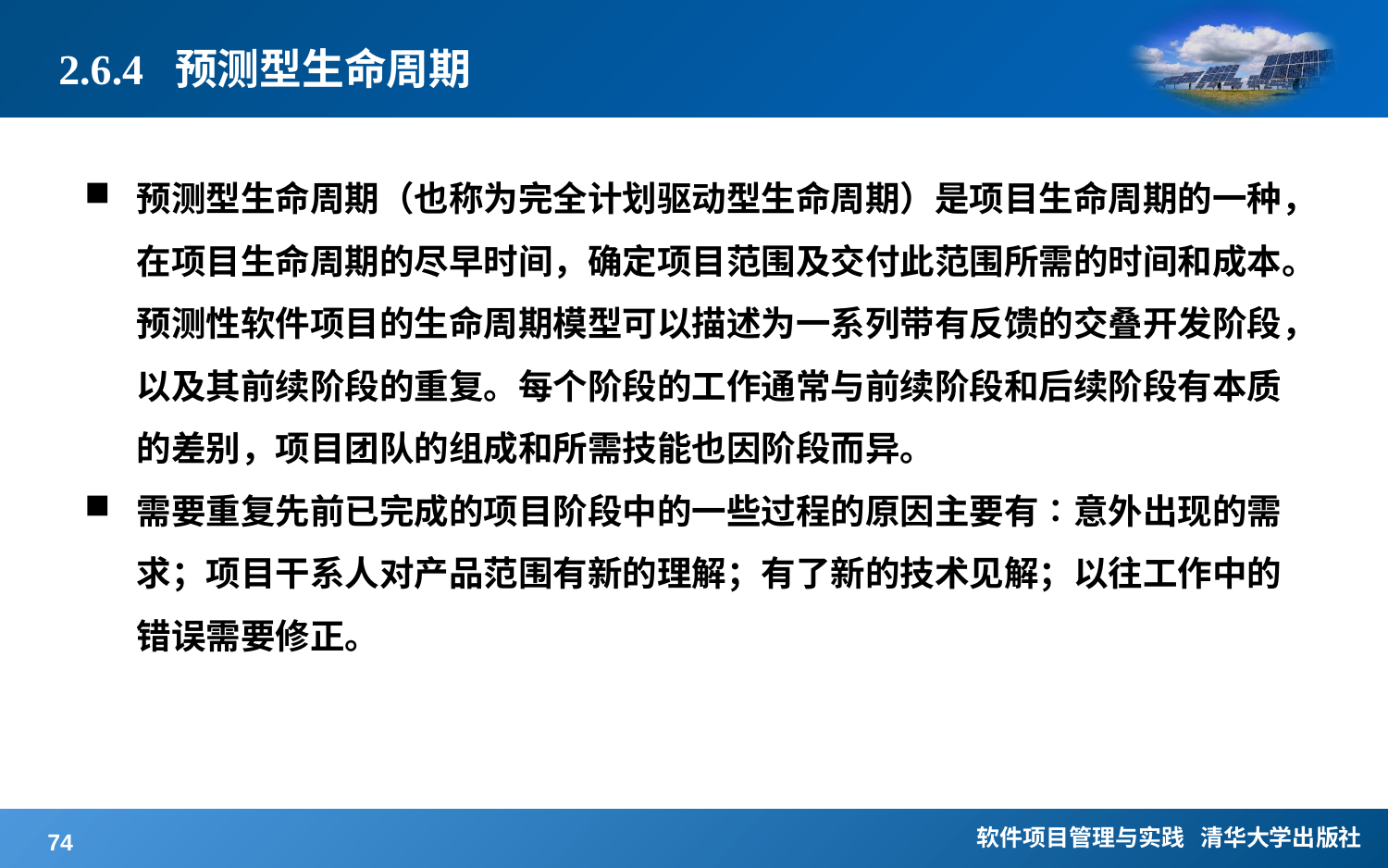

# 2.6.4  预测型生命周期
预测型生命周期（也称为完全计划驱动型生命周期）是项目生命周期的一种，在项目生命周期的尽早时间，确定项目范围及交付此范围所需的时间和成本。预测性软件项目的生命周期模型可以描述为一系列带有反馈的交叠开发阶段，以及其前续阶段的重复。每个阶段的工作通常与前续阶段和后续阶段有本质的差别，项目团队的组成和所需技能也因阶段而异。
需要重复先前已完成的项目阶段中的一些过程的原因主要有∶意外出现的需求；项目干系人对产品范围有新的理解；有了新的技术见解；以往工作中的错误需要修正。